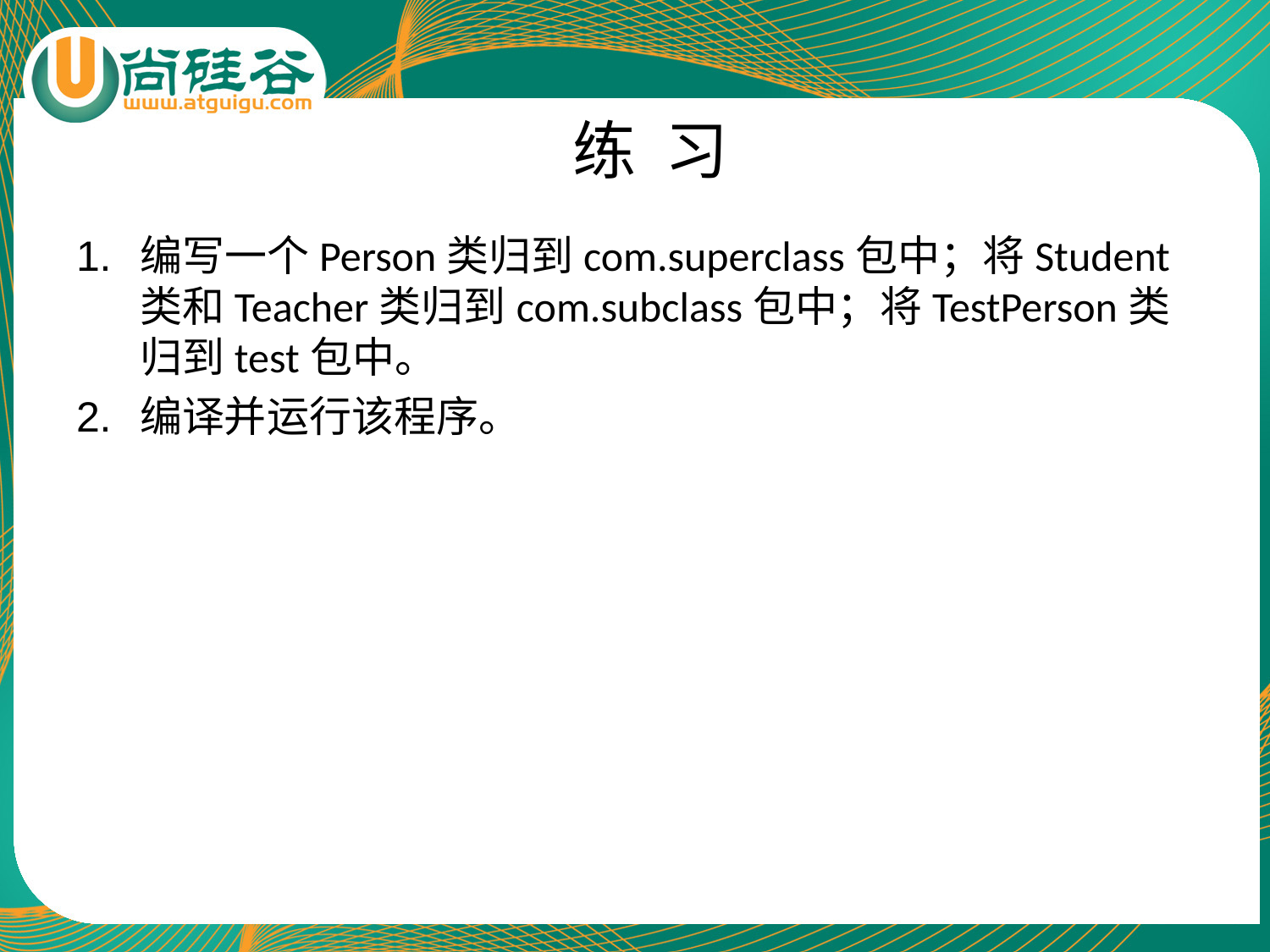

# 练  习
编写一个Person类归到com.superclass包中；将Student类和Teacher类归到com.subclass包中；将TestPerson类归到test包中。
编译并运行该程序。